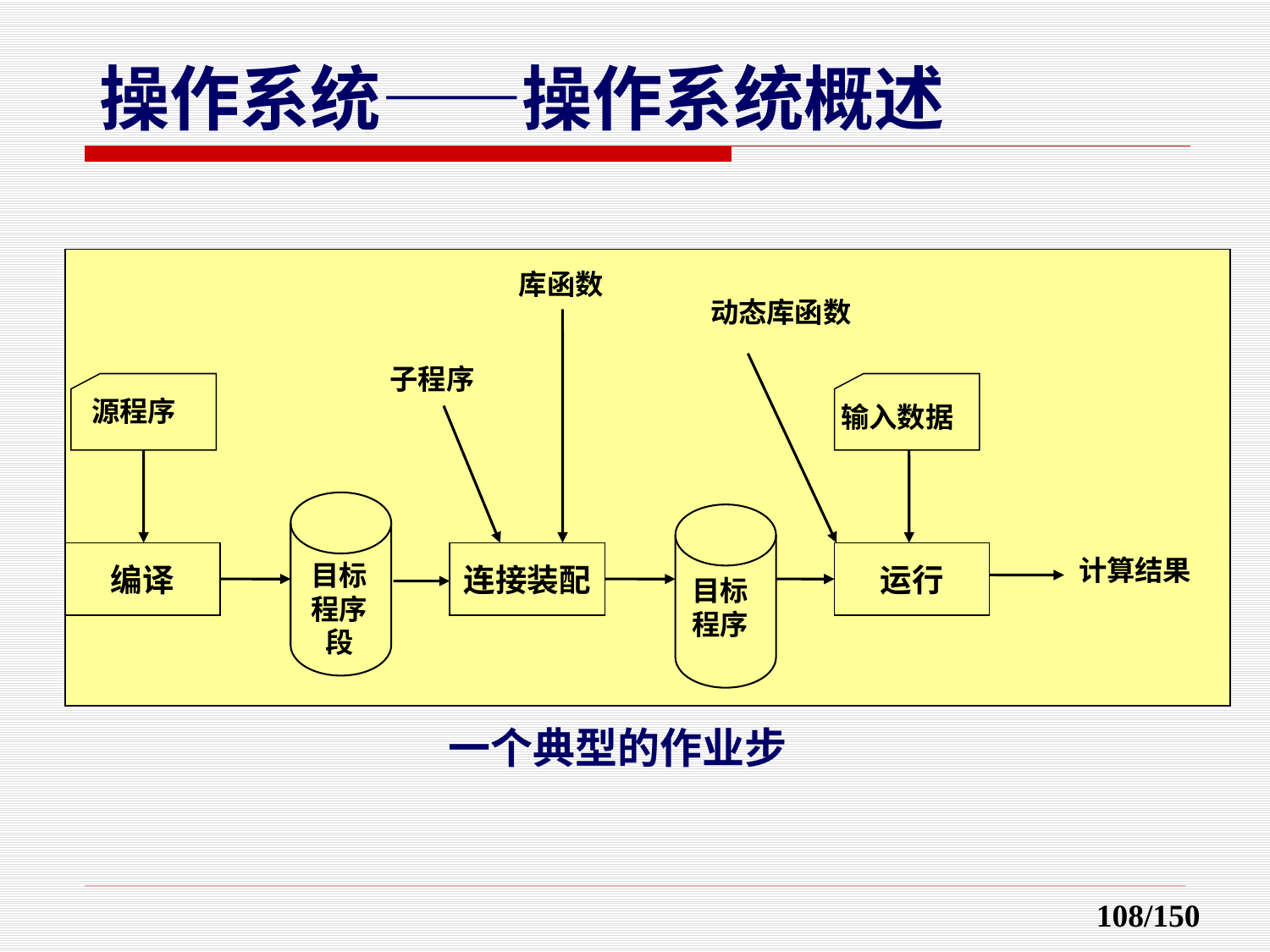

库函数
动态库函数

子程序

源程序
输入数据

编译
连接装配
运行
计算结果
目标
程序
段
目标
程序

一个典型的作业步